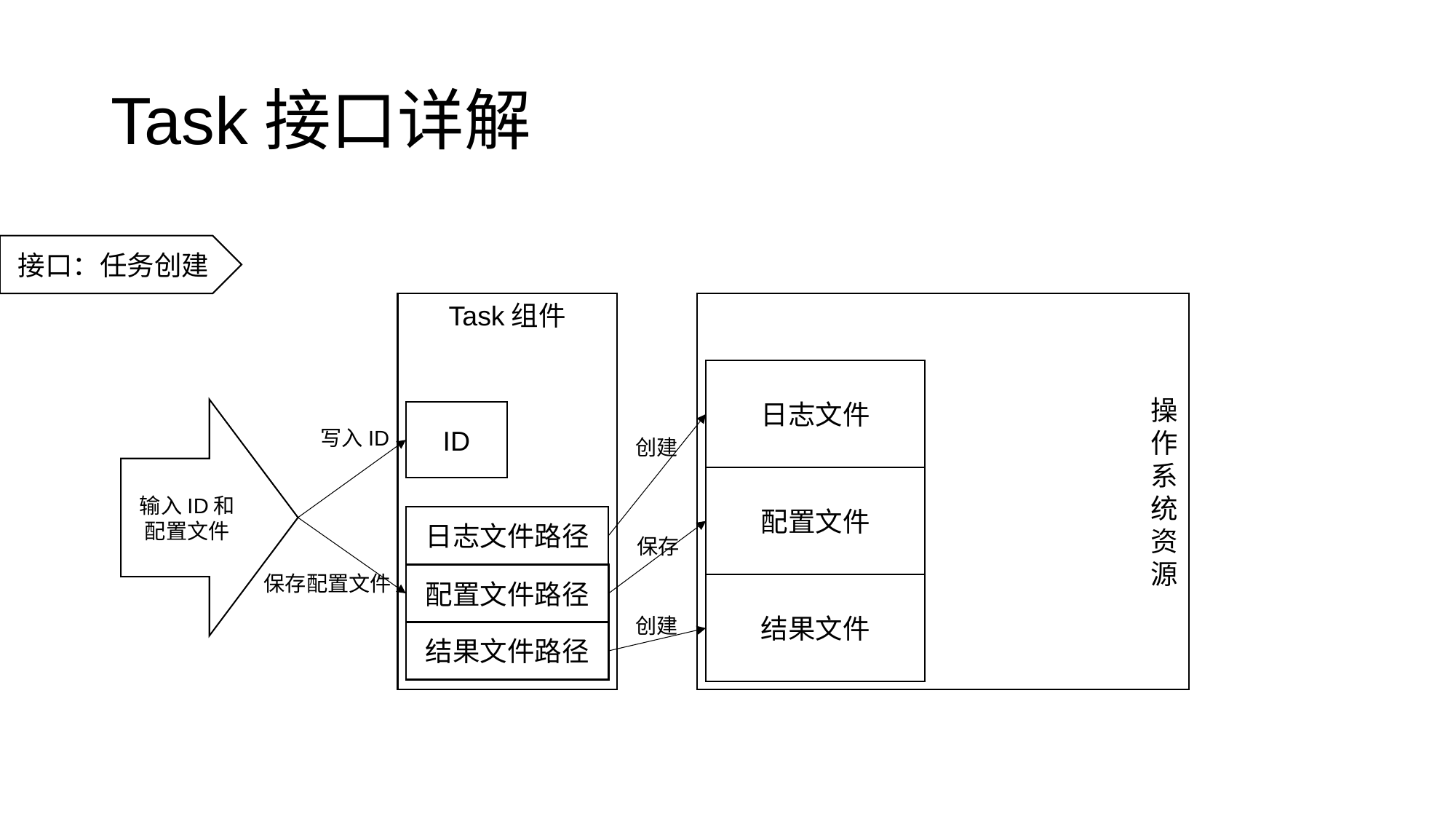

# Task接口详解
接口：任务创建
Task组件
ID
日志文件路径
配置文件路径
结果文件路径
操
作
系
统
资
源
日志文件
配置文件
结果文件
输入ID和
配置文件
写入ID
创建
保存
保存配置文件
创建